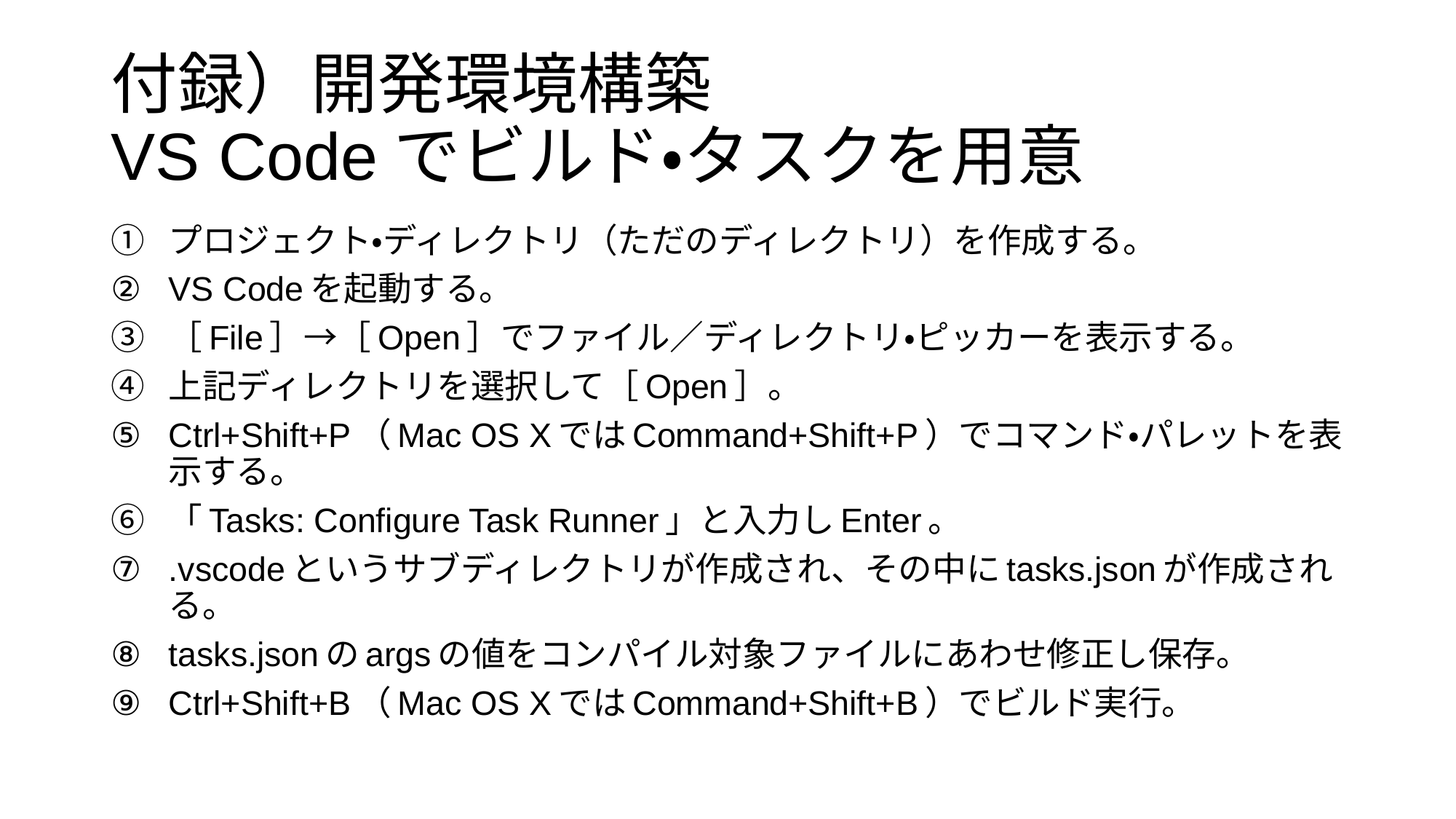

# 付録）開発環境構築 VS Codeでビルド・タスクを用意
プロジェクト・ディレクトリ（ただのディレクトリ）を作成する。
VS Codeを起動する。
［File］→［Open］でファイル／ディレクトリ・ピッカーを表示する。
上記ディレクトリを選択して［Open］。
Ctrl+Shift+P（Mac OS XではCommand+Shift+P）でコマンド・パレットを表示する。
「Tasks: Configure Task Runner」と入力しEnter。
.vscodeというサブディレクトリが作成され、その中にtasks.jsonが作成される。
tasks.jsonのargsの値をコンパイル対象ファイルにあわせ修正し保存。
Ctrl+Shift+B（Mac OS XではCommand+Shift+B）でビルド実行。